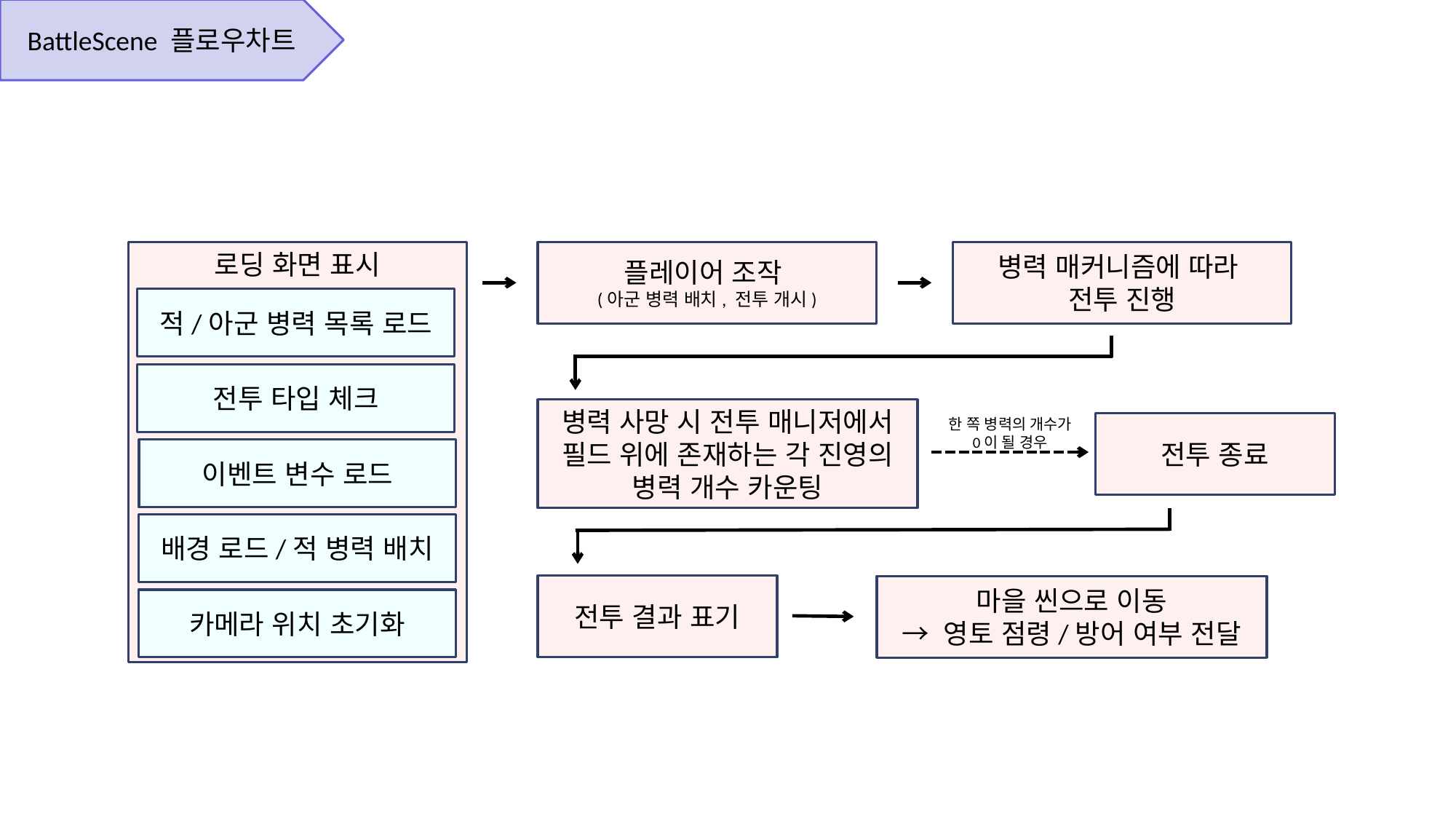

BattleScene 플로우차트
로딩 화면 표시
플레이어 조작
(아군 병력 배치, 전투 개시)
병력 매커니즘에 따라
전투 진행
적/아군 병력 목록 로드
전투 타입 체크
병력 사망 시 전투 매니저에서 필드 위에 존재하는 각 진영의 병력 개수 카운팅
한 쪽 병력의 개수가
0이 될 경우
전투 종료
이벤트 변수 로드
배경 로드/적 병력 배치
전투 결과 표기
마을 씬으로 이동
→ 영토 점령/방어 여부 전달
카메라 위치 초기화